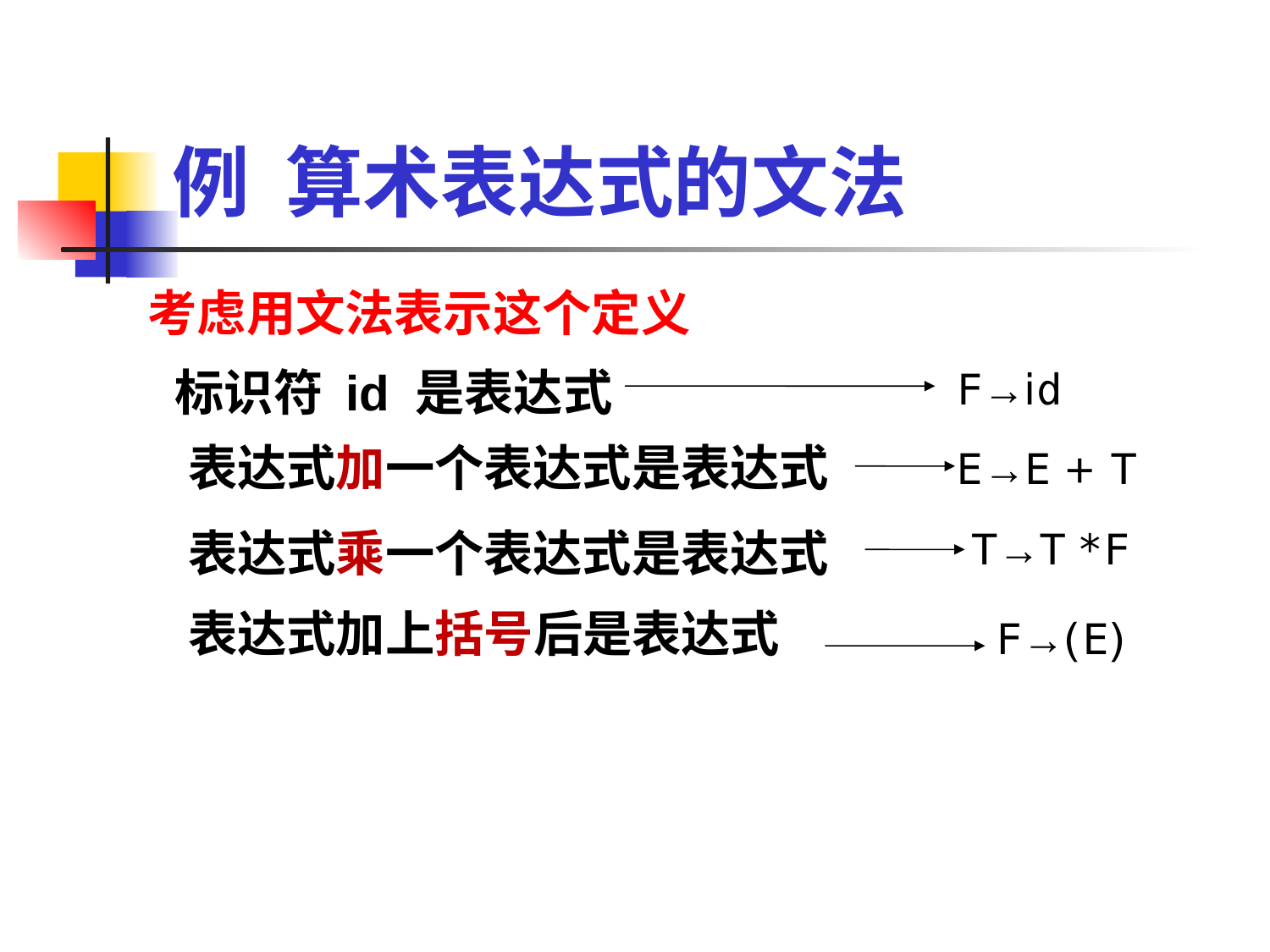

# 例  算术表达式的文法
考虑用文法表示这个定义
标识符 id 是表达式
F→id

表达式加一个表达式是表达式
E→E + T

表达式乘一个表达式是表达式
T→T *F

表达式加上括号后是表达式
F→(E)